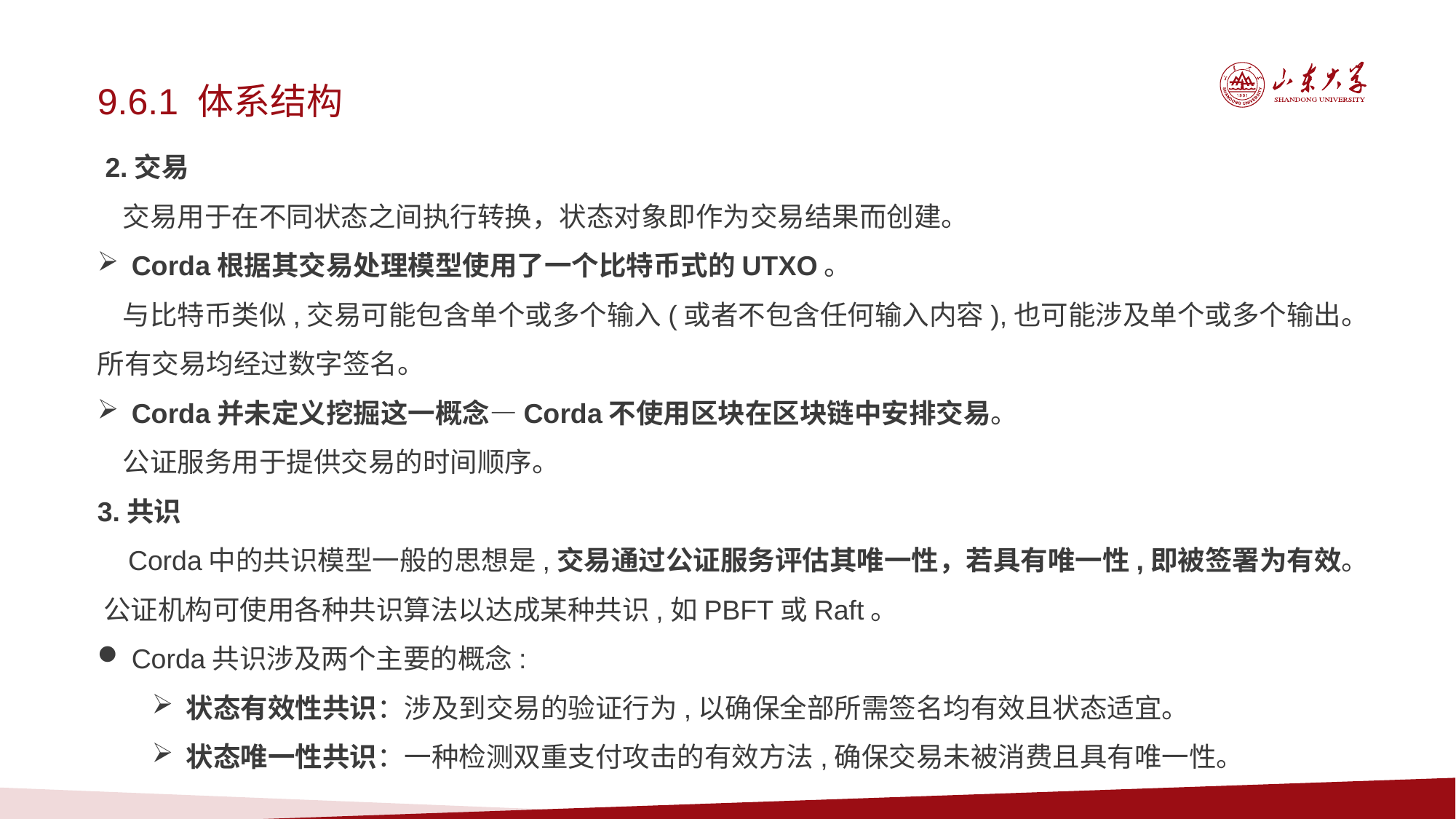

9.6.1 体系结构
 2.交易
   交易用于在不同状态之间执行转换，状态对象即作为交易结果而创建。
Corda根据其交易处理模型使用了一个比特币式的UTXO。
   与比特币类似,交易可能包含单个或多个输入(或者不包含任何输入内容),也可能涉及单个或多个输出。所有交易均经过数字签名。
Corda并未定义挖掘这一概念—Corda不使用区块在区块链中安排交易。
   公证服务用于提供交易的时间顺序。
3.共识
    Corda中的共识模型一般的思想是,交易通过公证服务评估其唯一性，若具有唯一性,即被签署为有效。 公证机构可使用各种共识算法以达成某种共识,如PBFT或Raft。
Corda共识涉及两个主要的概念:
状态有效性共识：涉及到交易的验证行为,以确保全部所需签名均有效且状态适宜。
状态唯一性共识：一种检测双重支付攻击的有效方法,确保交易未被消费且具有唯一性。